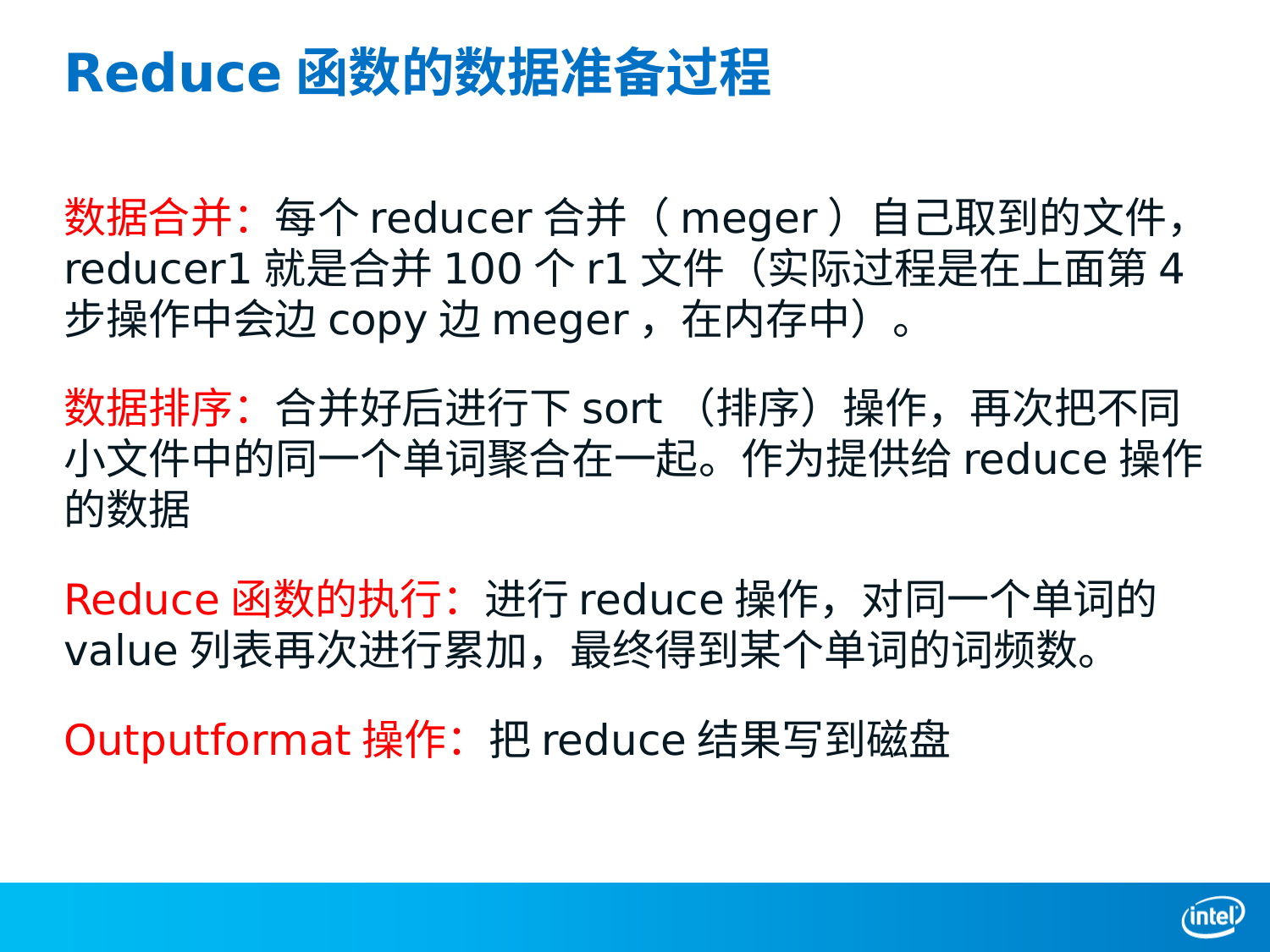

# Reduce函数的数据准备过程
数据合并：每个reducer合并（meger）自己取到的文件，reducer1就是合并100个r1文件（实际过程是在上面第4步操作中会边copy边meger，在内存中）。
数据排序：合并好后进行下sort（排序）操作，再次把不同小文件中的同一个单词聚合在一起。作为提供给reduce操作的数据
Reduce函数的执行：进行reduce操作，对同一个单词的value列表再次进行累加，最终得到某个单词的词频数。
Outputformat操作：把reduce结果写到磁盘